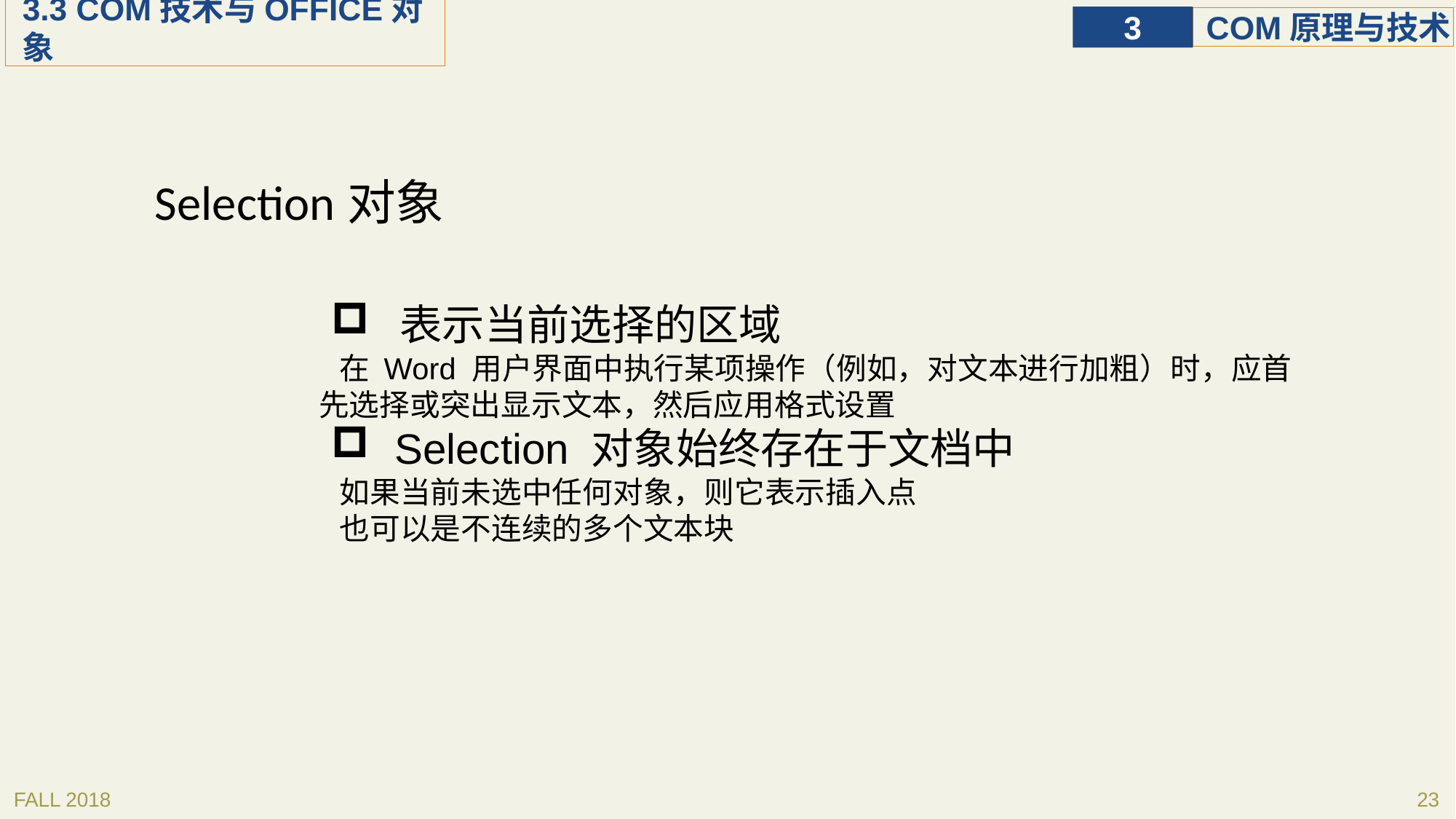

Selection对象
  表示当前选择的区域
  在 Word 用户界面中执行某项操作（例如，对文本进行加粗）时，应首先选择或突出显示文本，然后应用格式设置
  Selection 对象始终存在于文档中
  如果当前未选中任何对象，则它表示插入点
  也可以是不连续的多个文本块